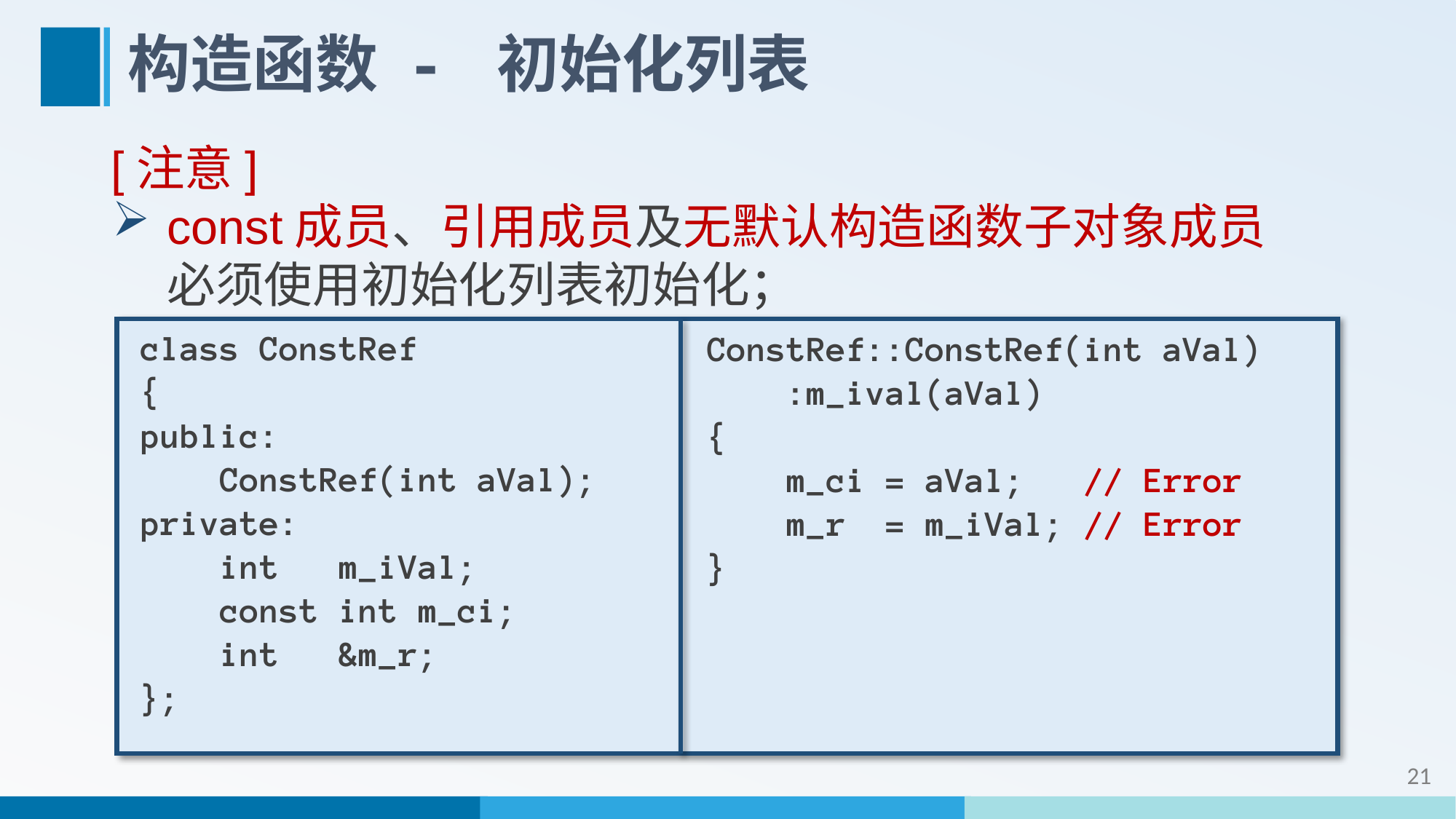

# 构造函数 - 初始化列表
[注意]
const成员、引用成员及无默认构造函数子对象成员必须使用初始化列表初始化；

class ConstRef
{
public:
    ConstRef(int aVal);
private:
    int   m_iVal;
    const int m_ci;
    int   &m_r;
};
ConstRef::ConstRef(int aVal)
    :m_ival(aVal)
{
    m_ci = aVal;   // Error
    m_r  = m_iVal; // Error
}